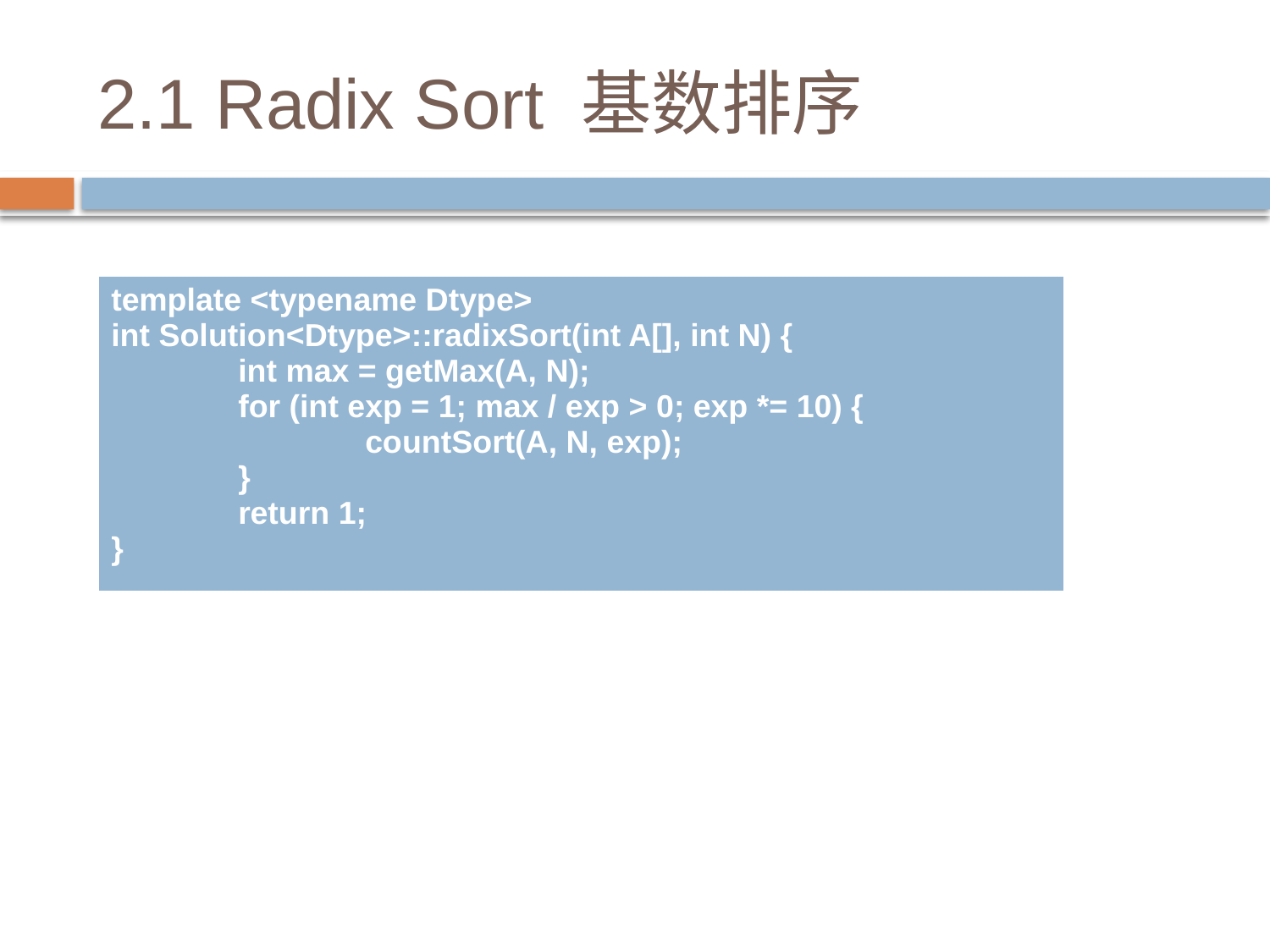

# 2.1 Radix Sort 基数排序
| template <typename Dtype> int Solution<Dtype>::radixSort(int A[], int N) { int max = getMax(A, N); for (int exp = 1; max / exp > 0; exp \*= 10) { countSort(A, N, exp); } return 1; } |
| --- |